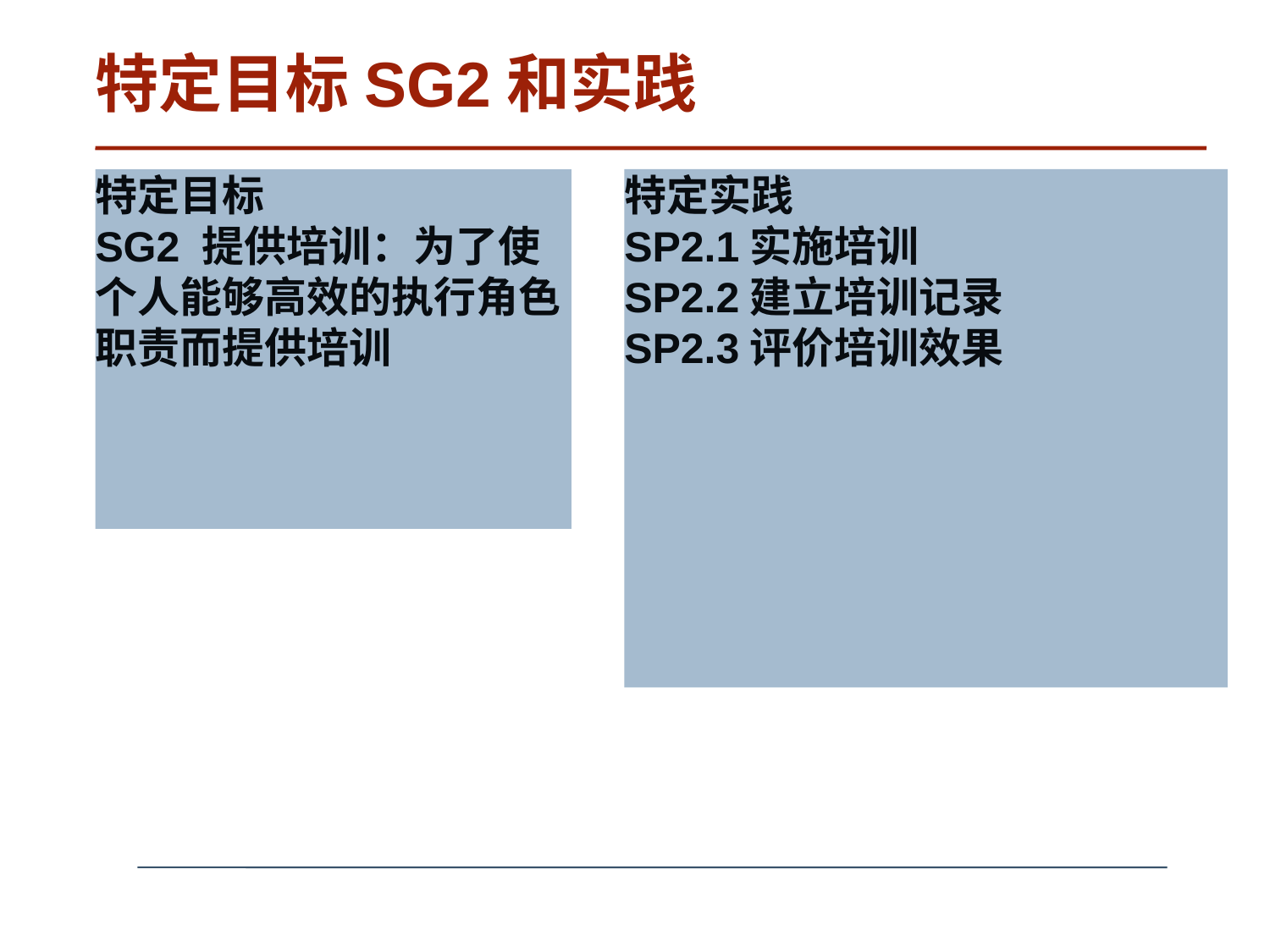

# 特定目标SG2和实践
特定目标
SG2 提供培训：为了使个人能够高效的执行角色职责而提供培训
特定实践
SP2.1实施培训
SP2.2建立培训记录
SP2.3评价培训效果